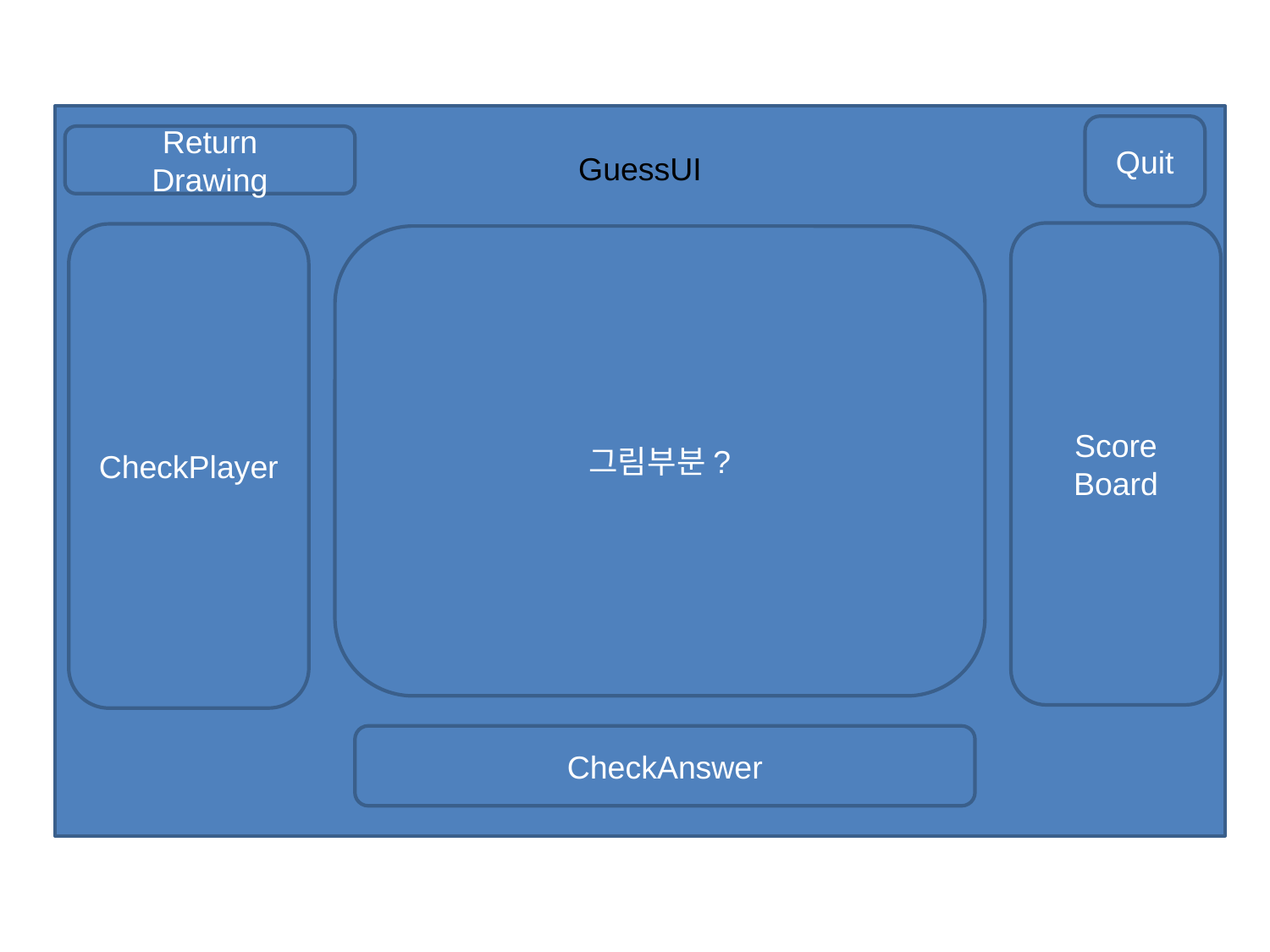

Quit
Return
Drawing
GuessUI
Score
Board
CheckPlayer
그림부분?
CheckAnswer